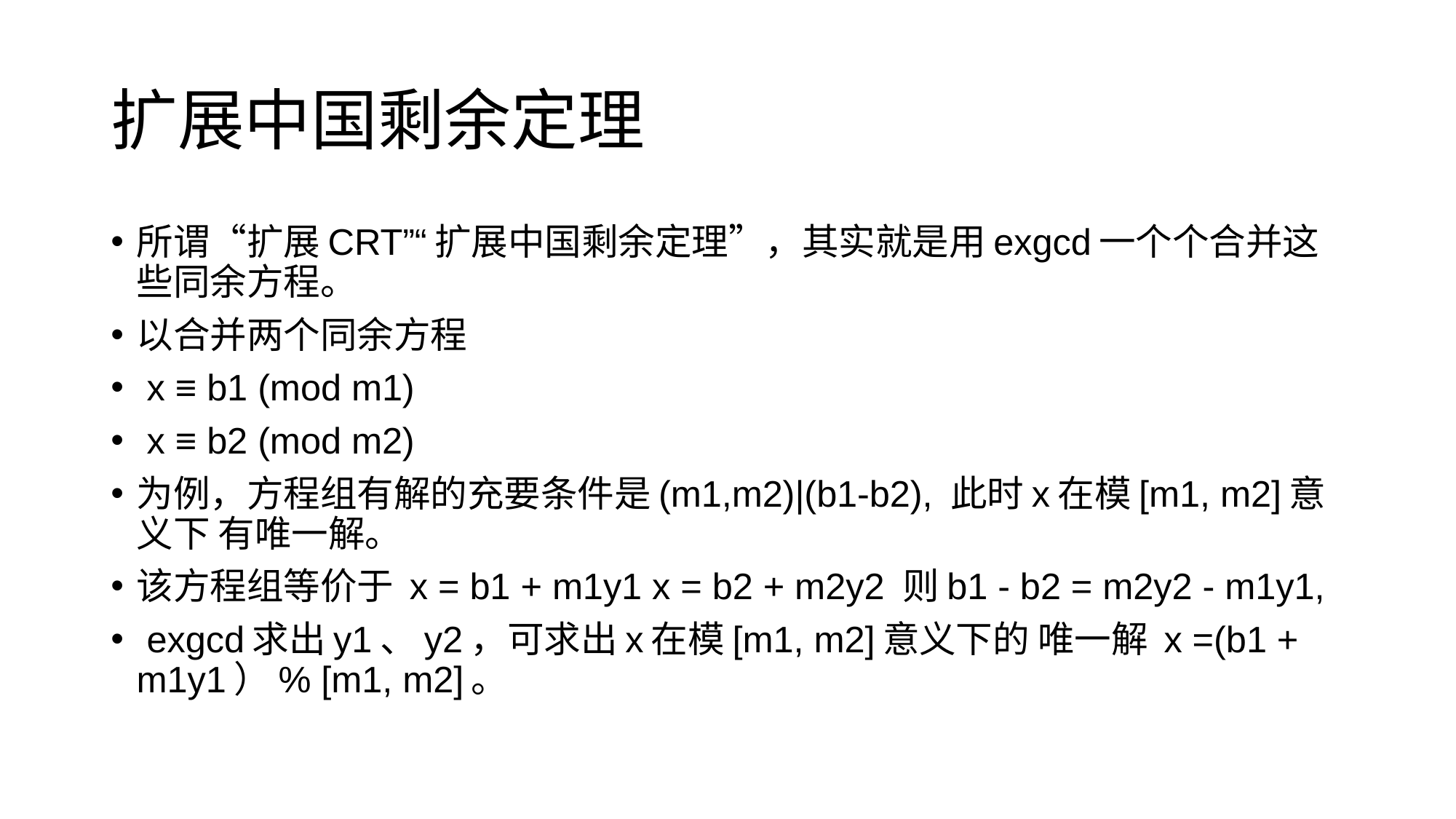

# 扩展中国剩余定理
所谓“扩展CRT”“扩展中国剩余定理”，其实就是⽤exgcd⼀个个合并这些同余⽅程。
以合并两个同余⽅程
 x ≡ b1 (mod m1)
 x ≡ b2 (mod m2)
为例，⽅程组有解的充要条件是(m1,m2)|(b1-b2), 此时x在模[m1, m2]意义下 有唯⼀解。
该⽅程组等价于 x = b1 + m1y1 x = b2 + m2y2 则b1 - b2 = m2y2 - m1y1,
 exgcd求出y1、y2，可求出x在模[m1, m2]意义下的 唯⼀解 x =(b1 + m1y1）% [m1, m2]。